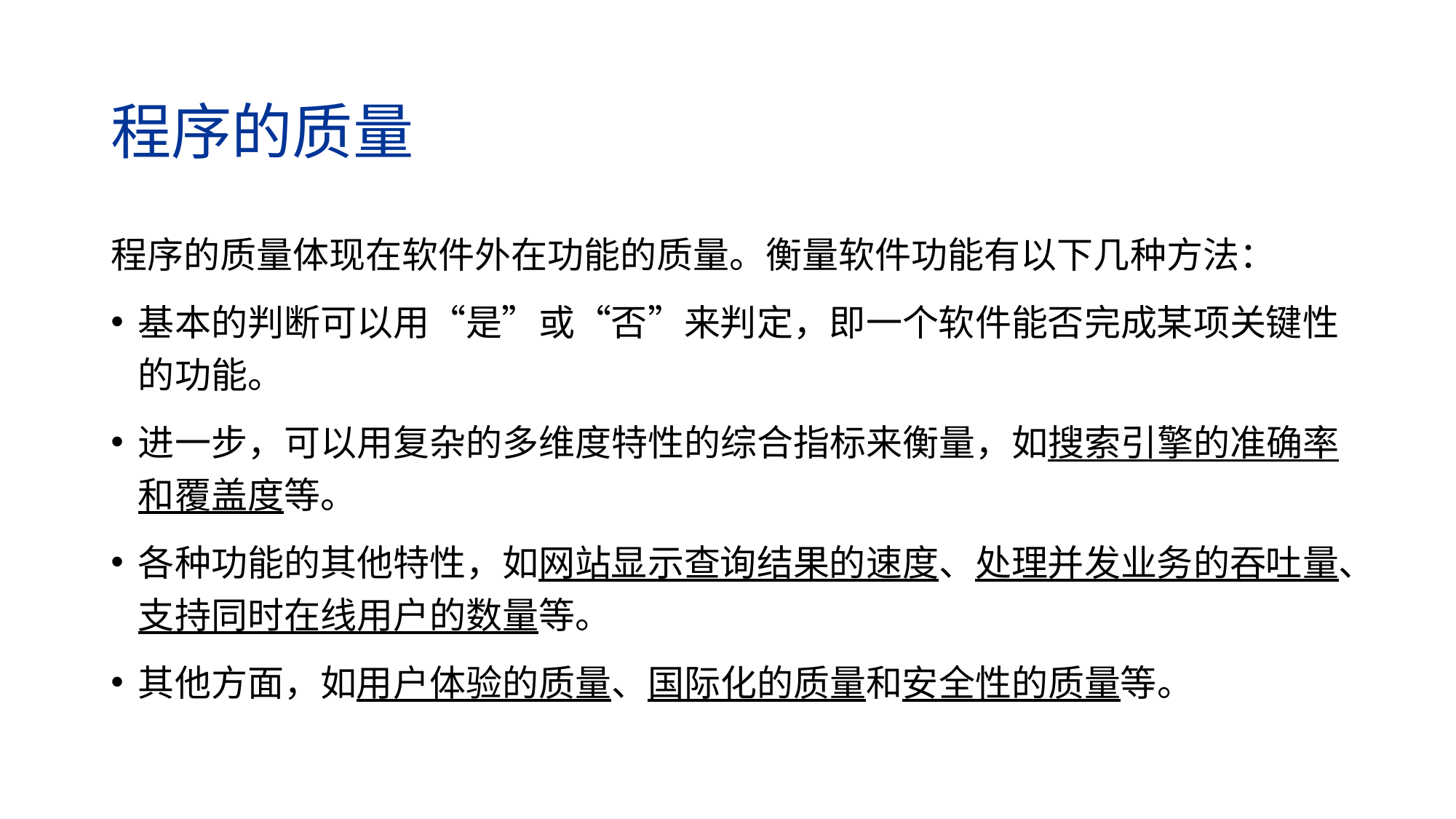

# 程序的质量
程序的质量体现在软件外在功能的质量。衡量软件功能有以下几种方法：
基本的判断可以用“是”或“否”来判定，即一个软件能否完成某项关键性的功能。
进一步，可以用复杂的多维度特性的综合指标来衡量，如搜索引擎的准确率和覆盖度等。
各种功能的其他特性，如网站显示查询结果的速度、处理并发业务的吞吐量、支持同时在线用户的数量等。
其他方面，如用户体验的质量、国际化的质量和安全性的质量等。